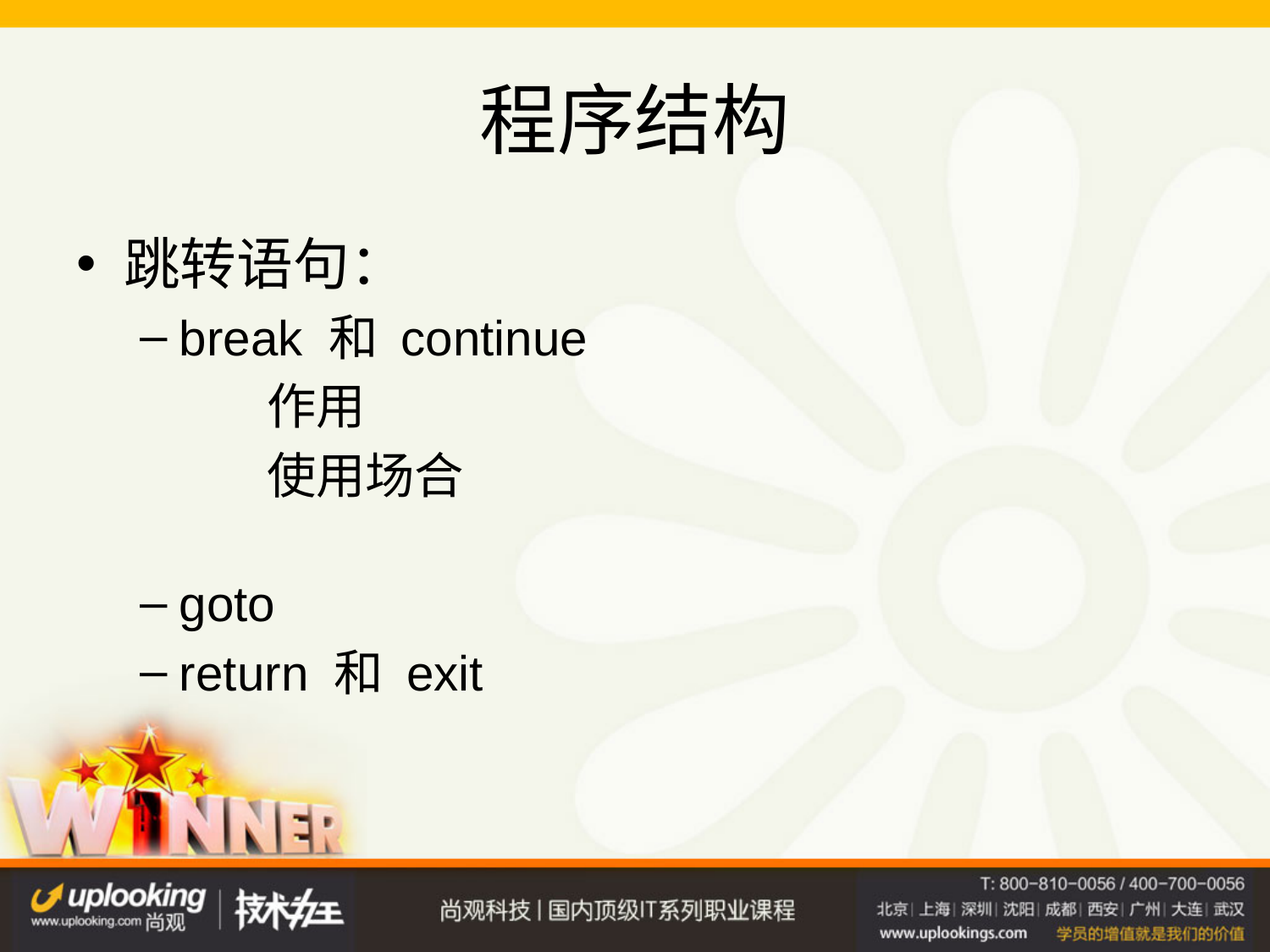

# 程序结构
跳转语句：
break 和 continue
	作用
	使用场合

goto
return 和 exit